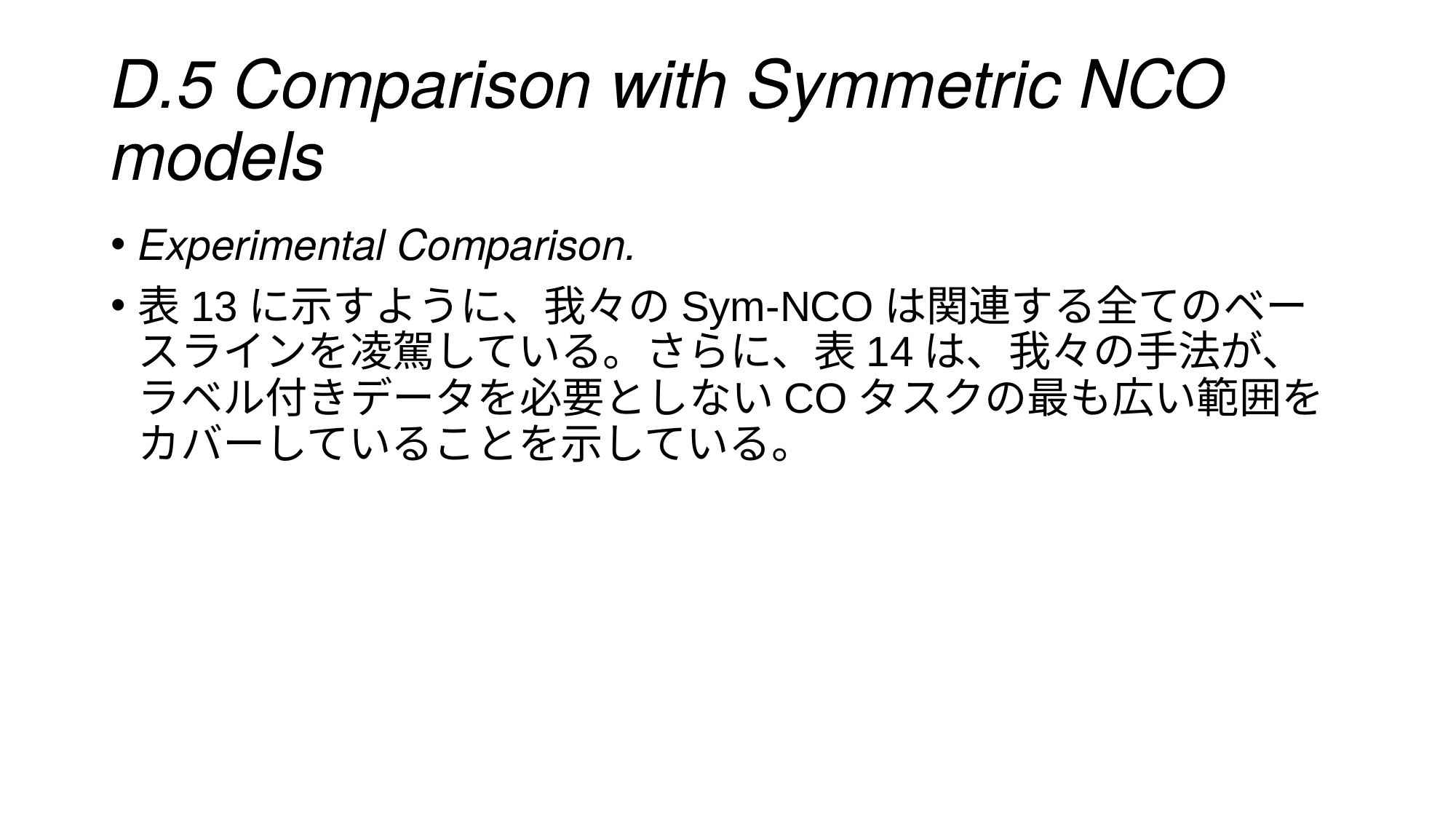

# D.5 Comparison with Symmetric NCO models
Experimental Comparison.
表13に示すように、我々のSym-NCOは関連する全てのベースラインを凌駕している。さらに、表14は、我々の手法が、ラベル付きデータを必要としないCOタスクの最も広い範囲をカバーしていることを示している。